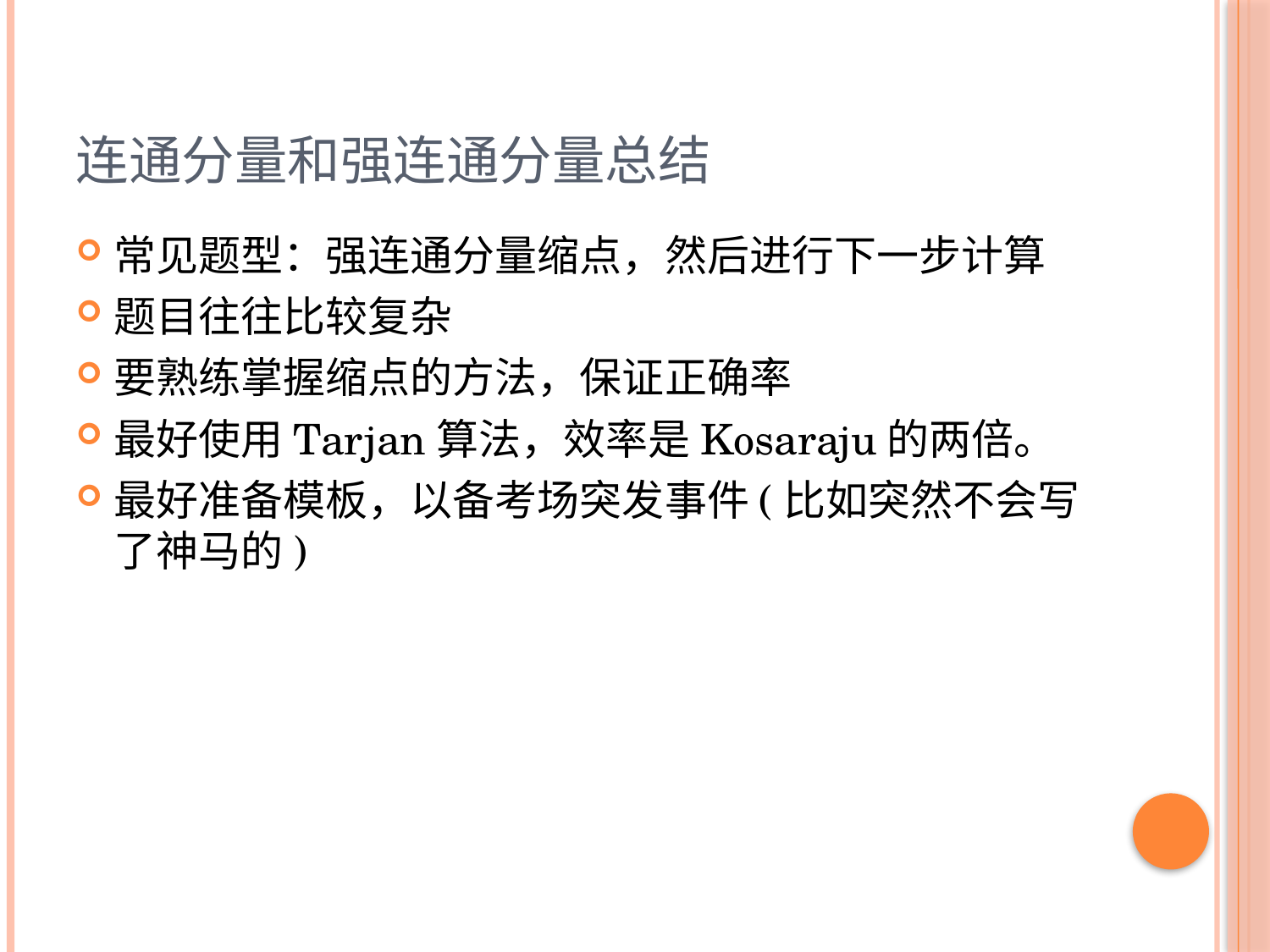

# 连通分量和强连通分量总结
常见题型：强连通分量缩点，然后进行下一步计算
题目往往比较复杂
要熟练掌握缩点的方法，保证正确率
最好使用Tarjan算法，效率是Kosaraju的两倍。
最好准备模板，以备考场突发事件(比如突然不会写了神马的)